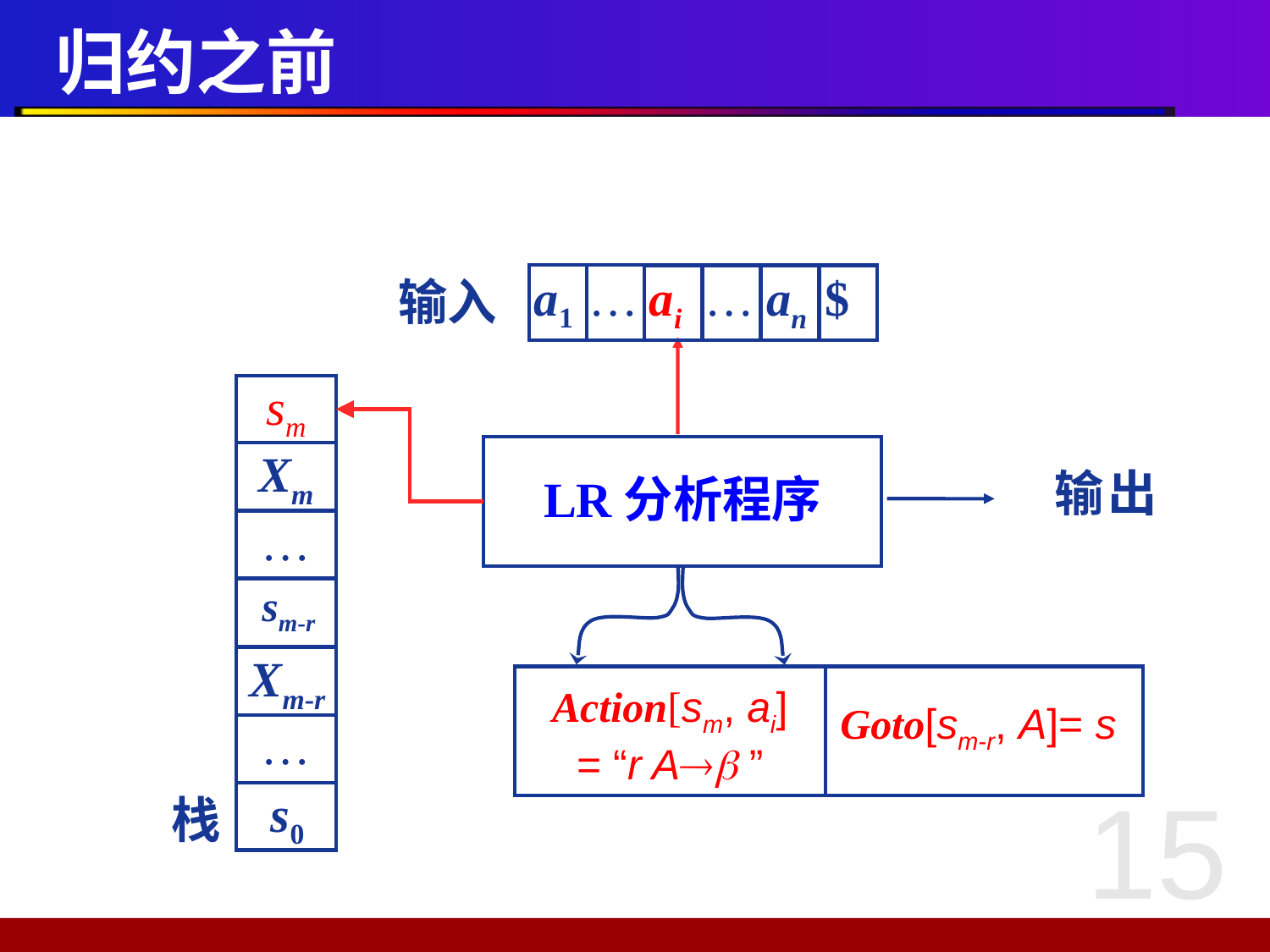

# 归约之前
输入
a1
…
ai
…
an
$

sm
LR分析程序
Xm
输出

…

sm-r
Xm-r
Action[sm, ai]
= “r A→β ”
Goto[sm-r, A]= s
…
15
栈
s0